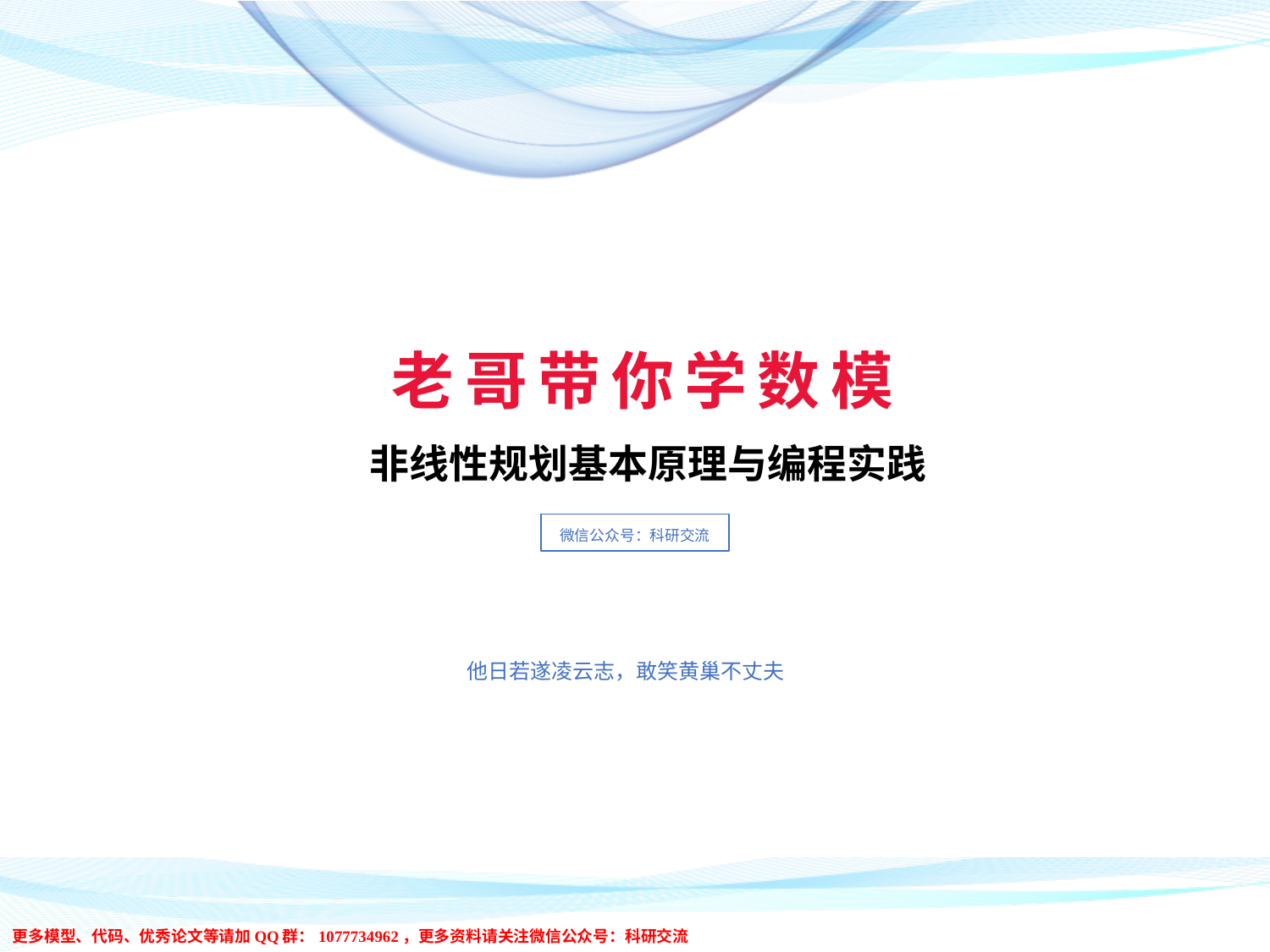

# 老哥带你学数模
非线性规划基本原理与编程实践
微信公众号：科研交流
他日若遂凌云志，敢笑黄巢不丈夫
更多模型、代码、优秀论文等请加QQ群：1077734962，更多资料请关注微信公众号：科研交流